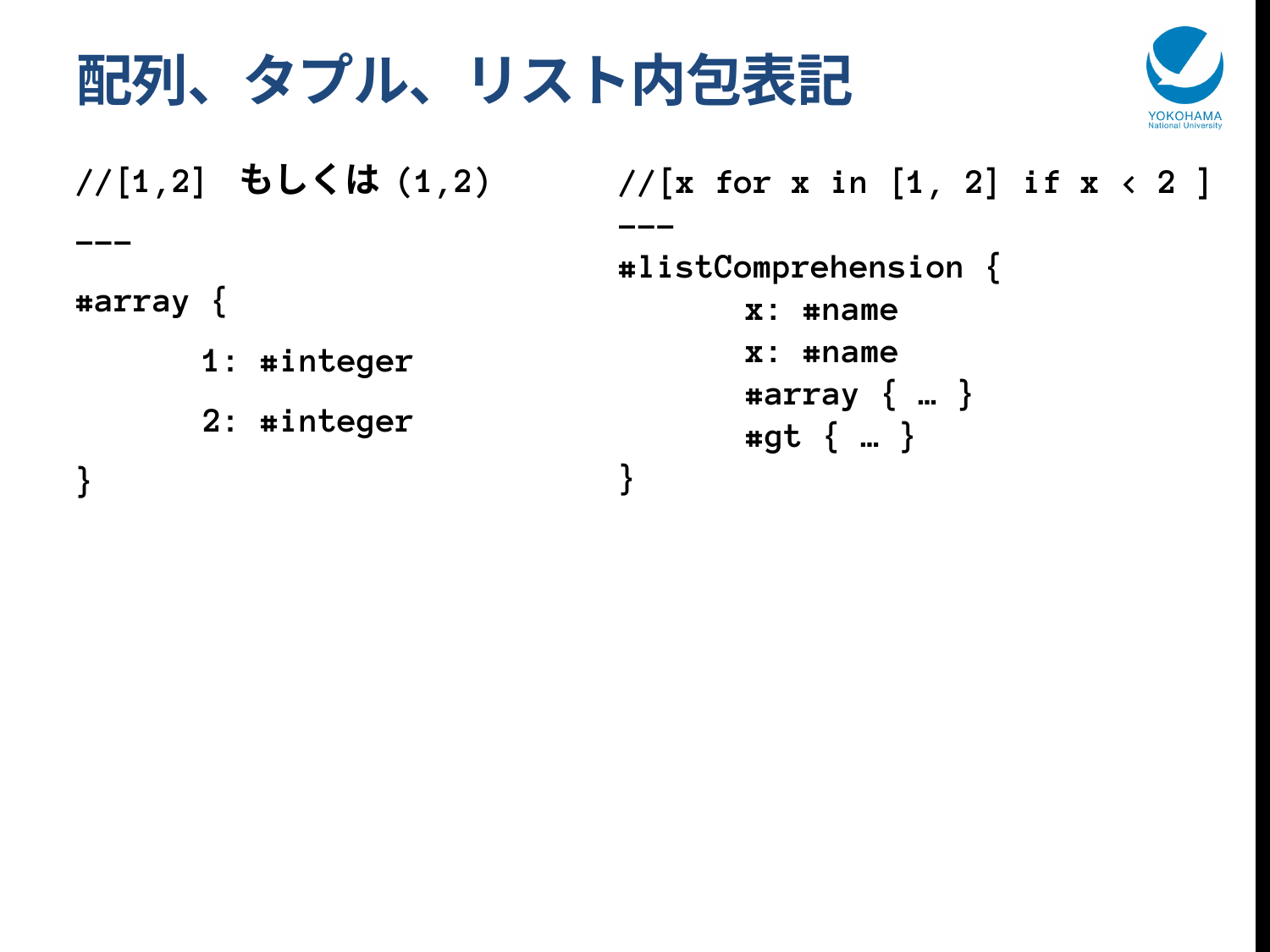

# 配列、タプル、リスト内包表記
//[1,2] もしくは (1,2)
---
#array {
	1: #integer
	2: #integer
}
//[x for x in [1, 2] if x < 2 ]
---
#listComprehension {
	x: #name
	x: #name
	#array { … }
	#gt { … }
}